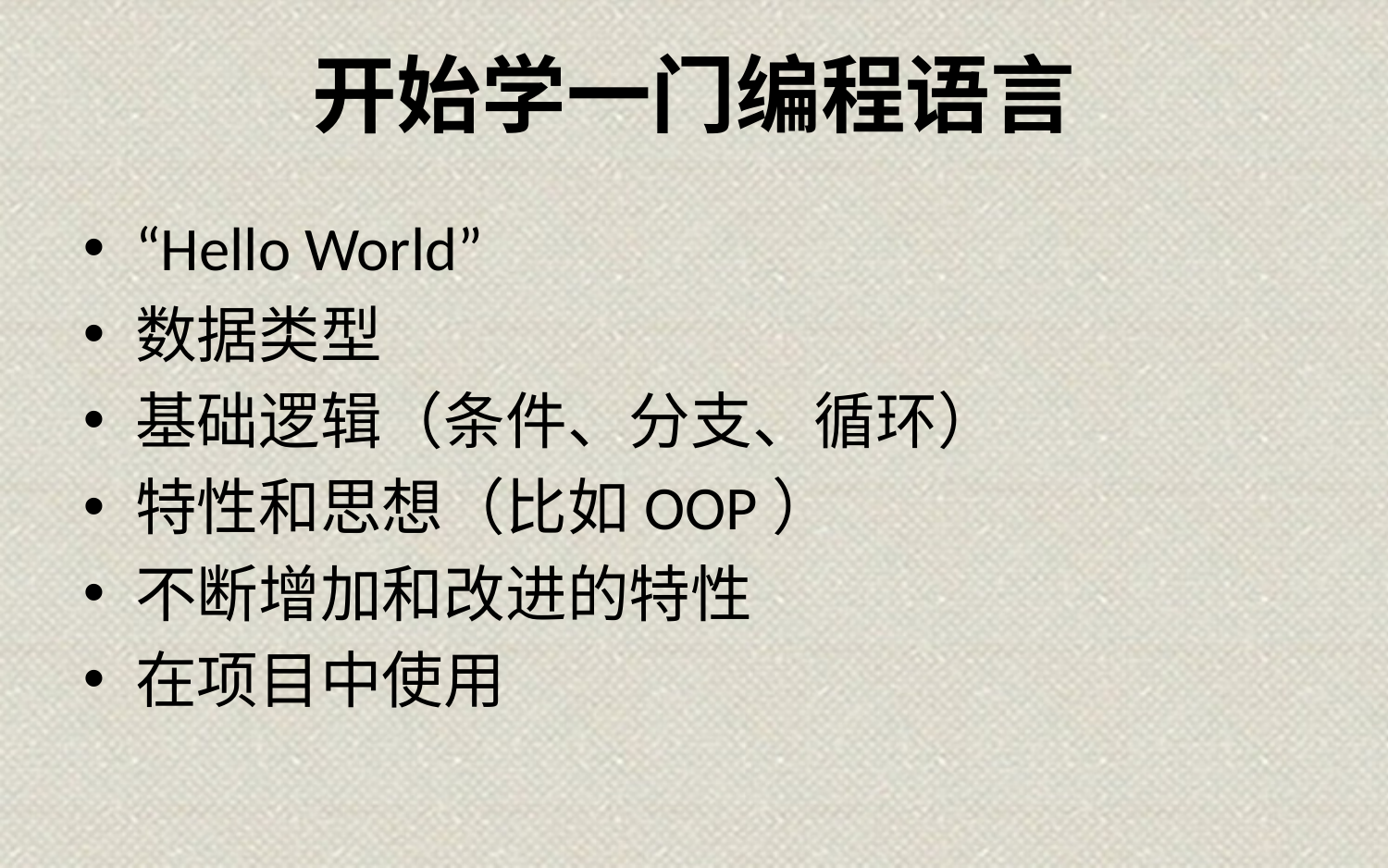

# 开始学一门编程语言
“Hello World”
数据类型
基础逻辑（条件、分支、循环）
特性和思想（比如OOP）
不断增加和改进的特性
在项目中使用